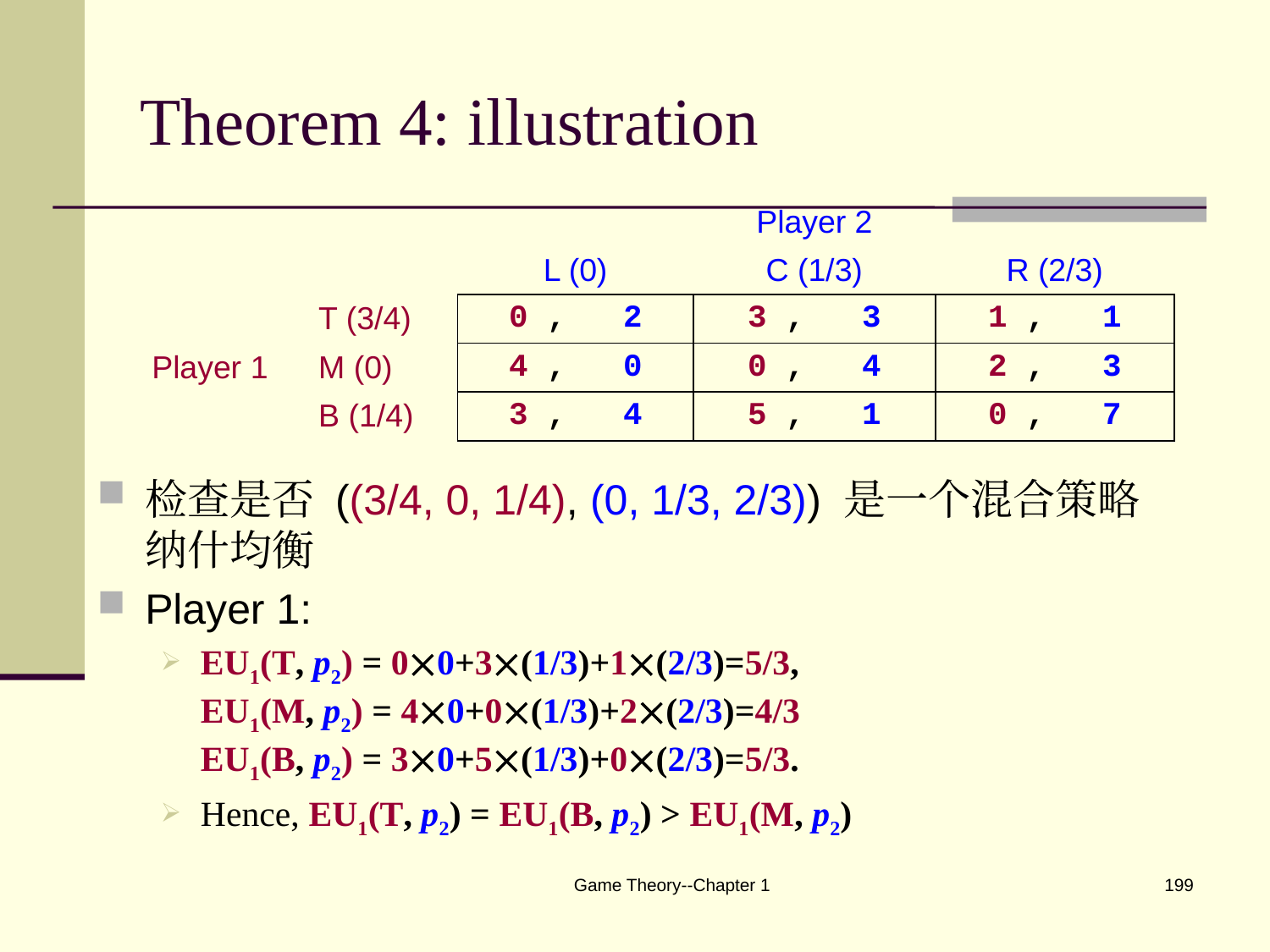

# Theorem 4: illustration
|  |  |  | Player 2 |  |
| --- | --- | --- | --- | --- |
|  |  | L (0) | C (1/3) | R (2/3) |
| Player 1 | T (3/4) | 0 , 2 | 3 , 3 | 1 , 1 |
|  | M (0) | 4 , 0 | 0 , 4 | 2 , 3 |
|  | B (1/4) | 3 , 4 | 5 , 1 | 0 , 7 |
检查是否 ((3/4, 0, 1/4), (0, 1/3, 2/3)) 是一个混合策略纳什均衡
Player 1:
EU1(T, p2) = 0×0+3×(1/3)+1×(2/3)=5/3,
EU1(M, p2) = 4×0+0×(1/3)+2×(2/3)=4/3
EU1(B, p2) = 3×0+5×(1/3)+0×(2/3)=5/3.
Hence, EU1(T, p2) = EU1(B, p2) > EU1(M, p2)
Game Theory--Chapter 1
199